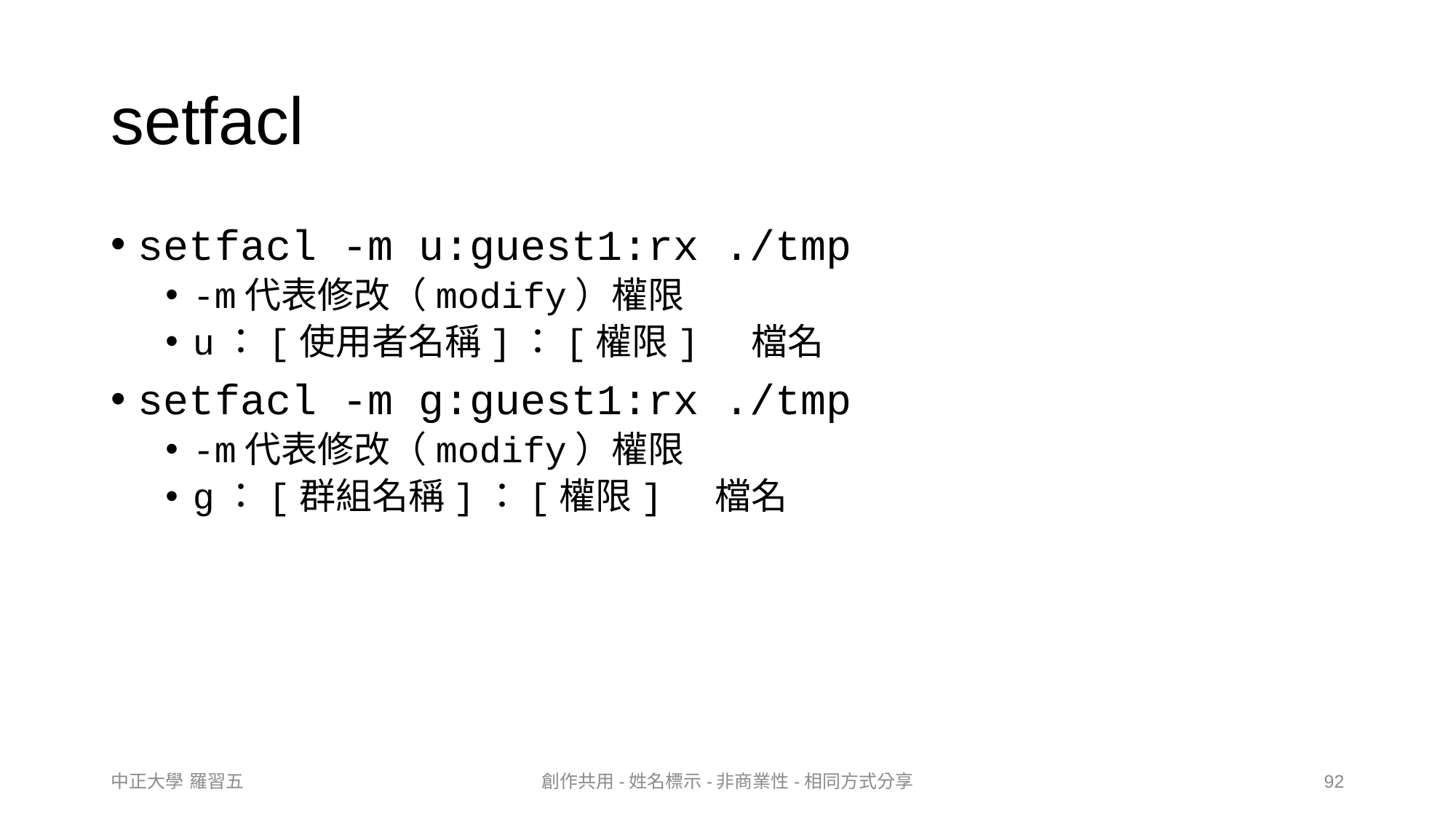

setfacl
setfacl -m u:guest1:rx ./tmp
-m代表修改（modify）權限
u：[使用者名稱]：[權限]  檔名
setfacl -m g:guest1:rx ./tmp
-m代表修改（modify）權限
g：[群組名稱]：[權限]  檔名
中正大學 羅習五
創作共用-姓名標示-非商業性-相同方式分享
92